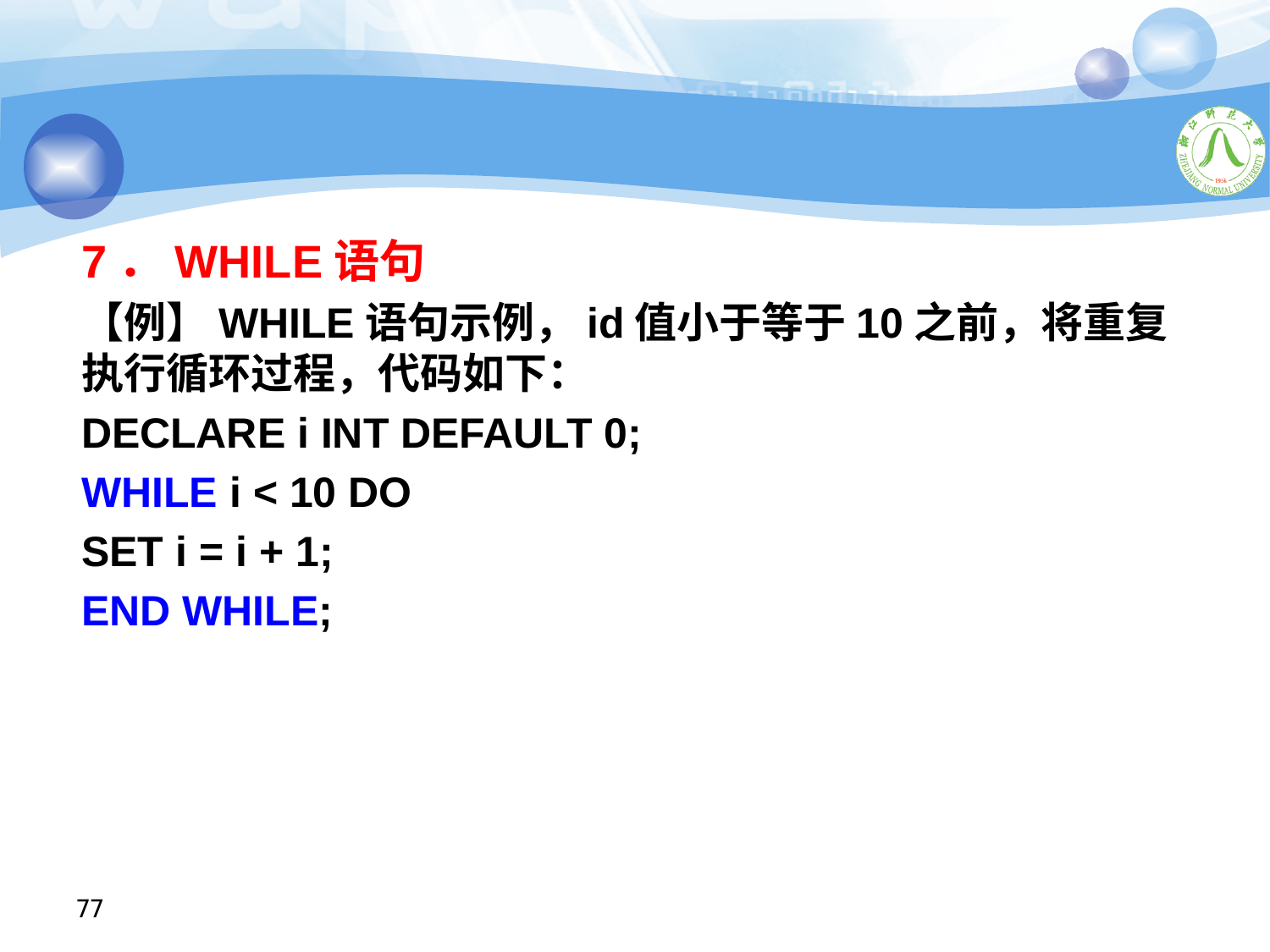

#
7．WHILE语句
【例】WHILE语句示例，id值小于等于10之前，将重复执行循环过程，代码如下：
DECLARE i INT DEFAULT 0;
WHILE i < 10 DO
SET i = i + 1;
END WHILE;
77